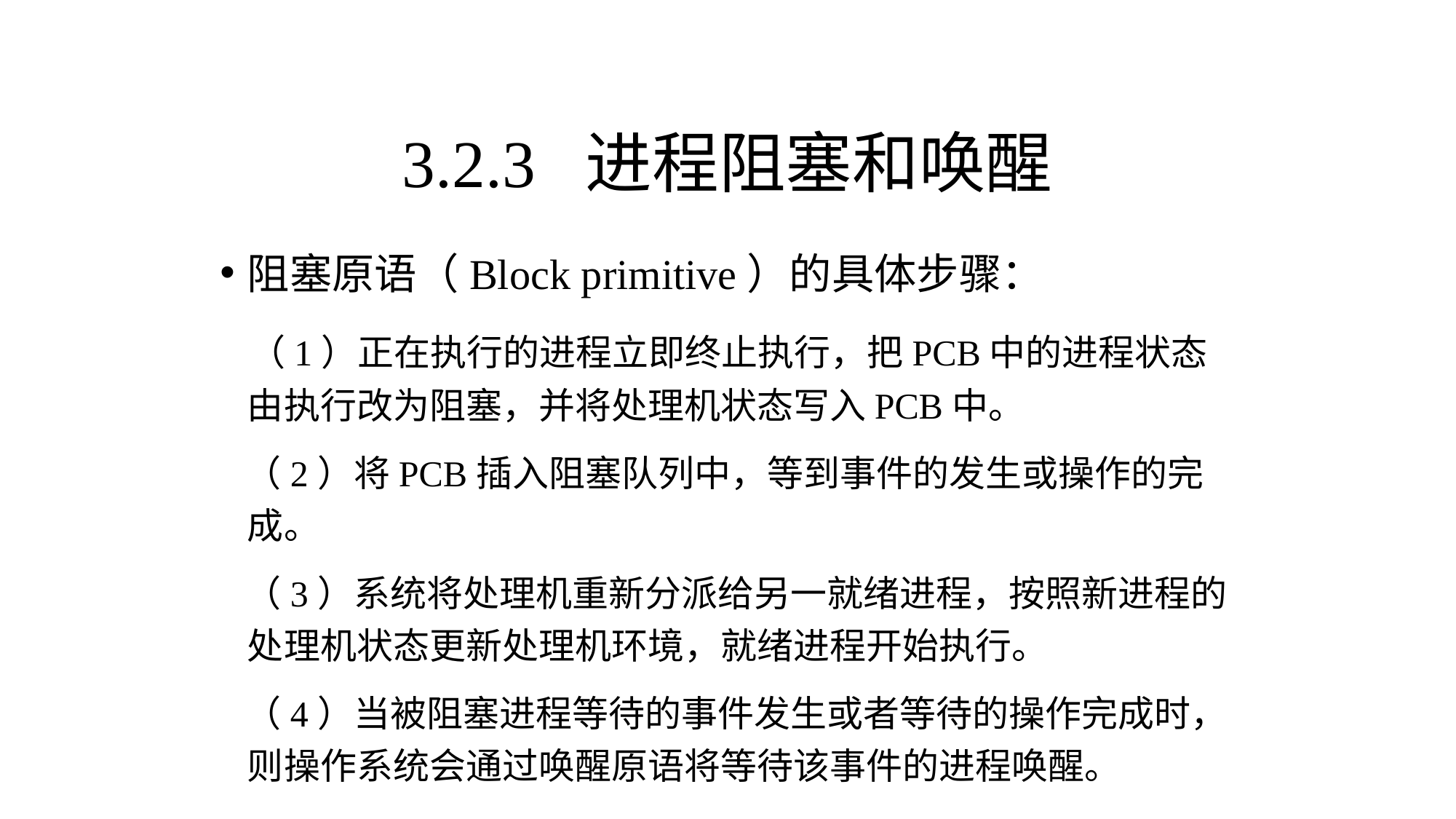

3.2.3  进程阻塞和唤醒
阻塞原语（Block primitive）的具体步骤：
  （1）正在执行的进程立即终止执行，把PCB中的进程状态由执行改为阻塞，并将处理机状态写入PCB中。
  （2）将PCB插入阻塞队列中，等到事件的发生或操作的完成。
  （3）系统将处理机重新分派给另一就绪进程，按照新进程的处理机状态更新处理机环境，就绪进程开始执行。
  （4）当被阻塞进程等待的事件发生或者等待的操作完成时，则操作系统会通过唤醒原语将等待该事件的进程唤醒。
8